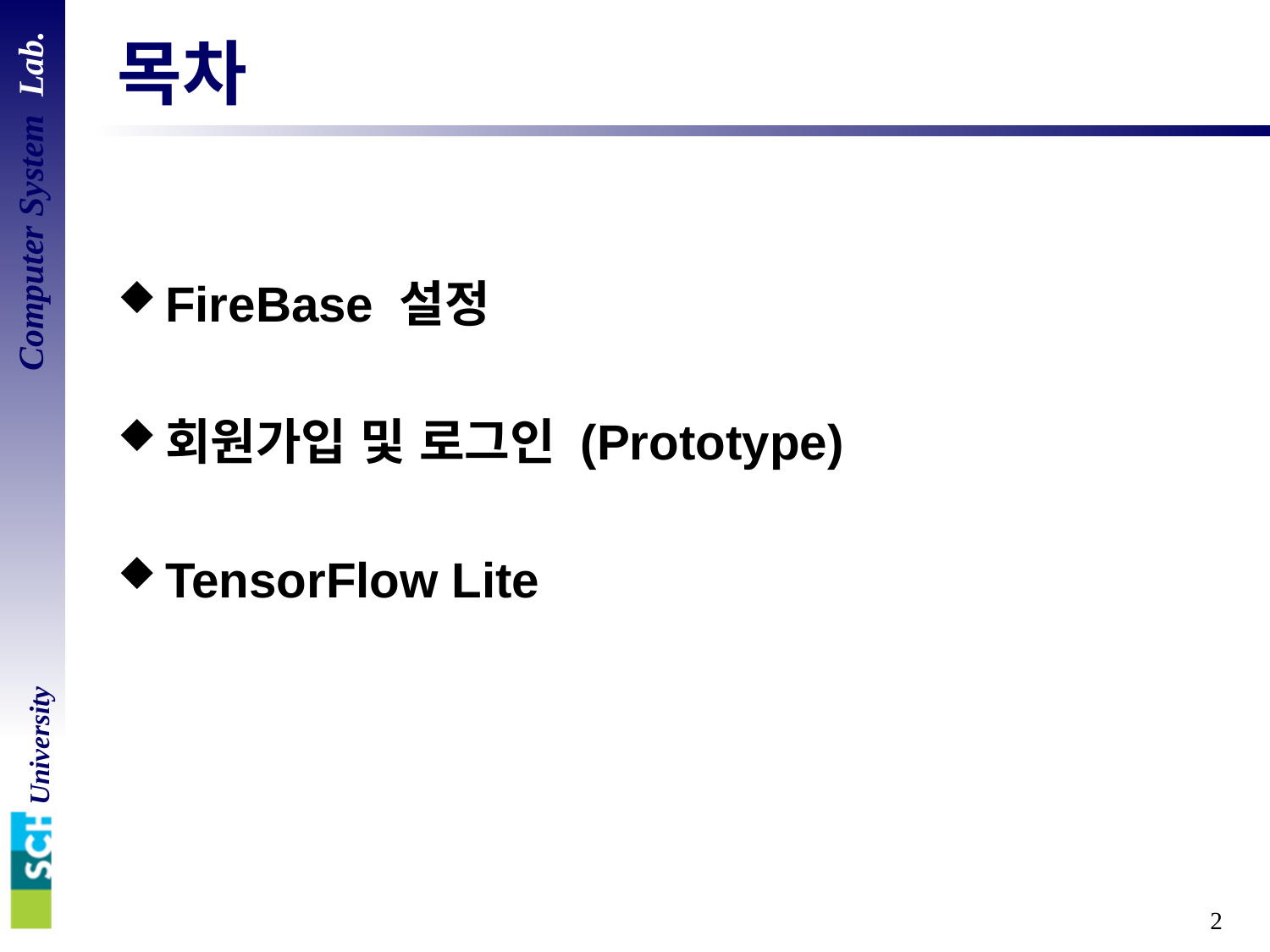

# 목차

FireBase 설정

회원가입 및 로그인 (Prototype)

TensorFlow Lite